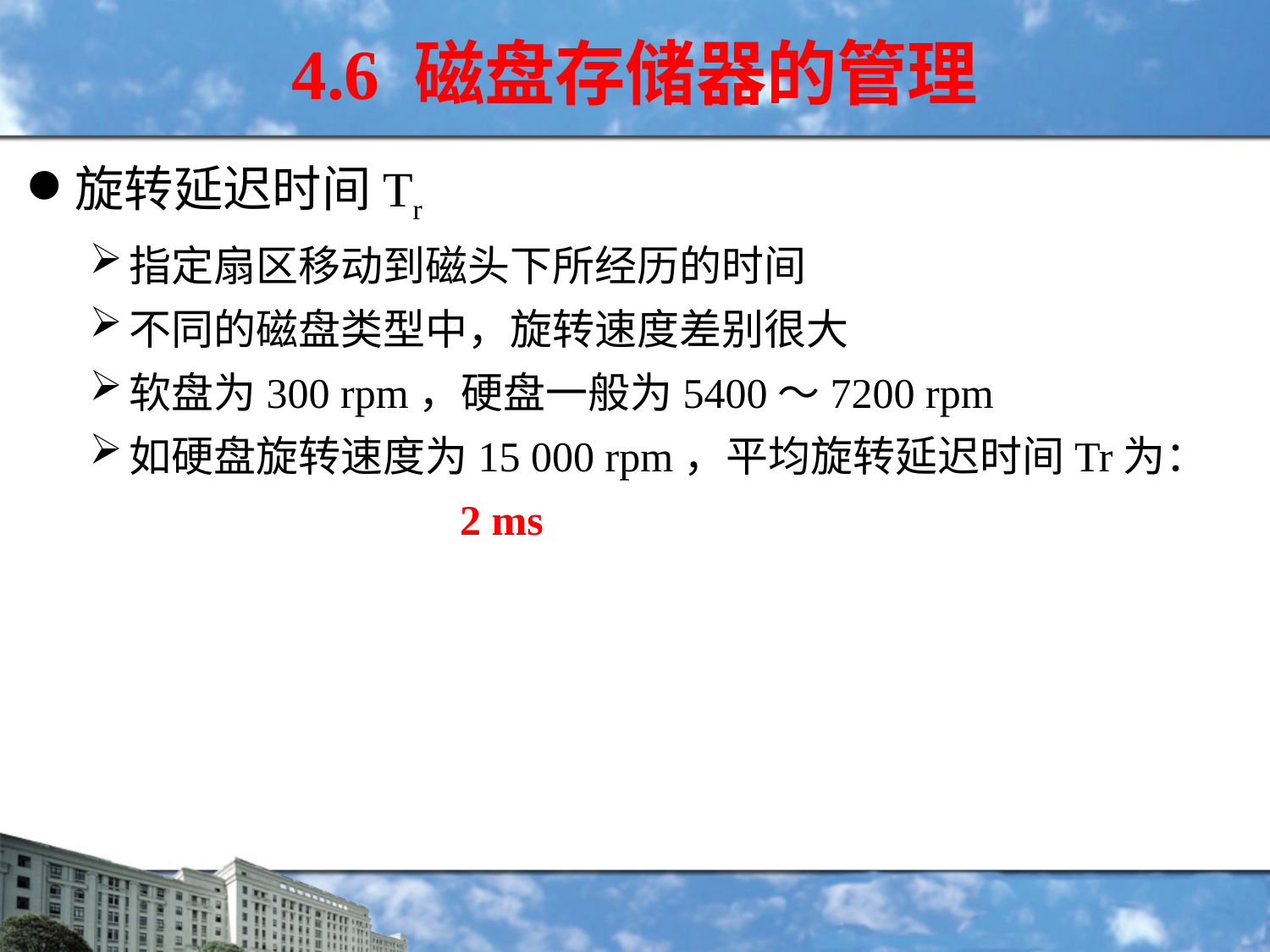

4.6 磁盘存储器的管理
旋转延迟时间Tr
指定扇区移动到磁头下所经历的时间
不同的磁盘类型中，旋转速度差别很大
软盘为300 rpm，硬盘一般为5400～7200 rpm
如硬盘旋转速度为15 000 rpm，平均旋转延迟时间Tr为：
                                   2 ms